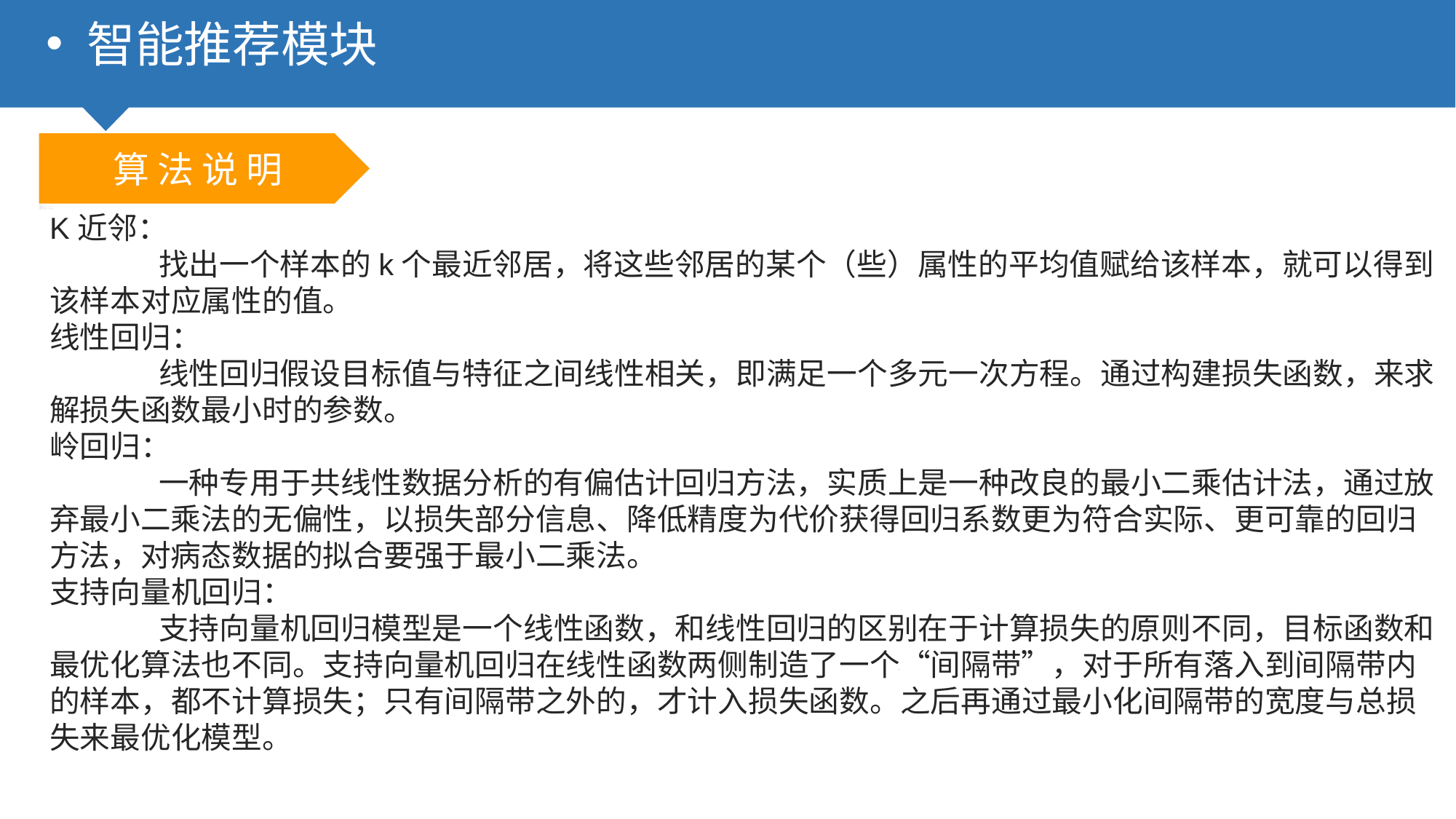

智能推荐模块

算 法 说 明
K近邻：
	找出一个样本的k个最近邻居，将这些邻居的某个（些）属性的平均值赋给该样本，就可以得到该样本对应属性的值。
线性回归：
	线性回归假设目标值与特征之间线性相关，即满足一个多元一次方程。通过构建损失函数，来求解损失函数最小时的参数。
岭回归：
	一种专用于共线性数据分析的有偏估计回归方法，实质上是一种改良的最小二乘估计法，通过放弃最小二乘法的无偏性，以损失部分信息、降低精度为代价获得回归系数更为符合实际、更可靠的回归方法，对病态数据的拟合要强于最小二乘法。
支持向量机回归：
	支持向量机回归模型是一个线性函数，和线性回归的区别在于计算损失的原则不同，目标函数和最优化算法也不同。支持向量机回归在线性函数两侧制造了一个“间隔带”，对于所有落入到间隔带内的样本，都不计算损失；只有间隔带之外的，才计入损失函数。之后再通过最小化间隔带的宽度与总损失来最优化模型。
国外研究